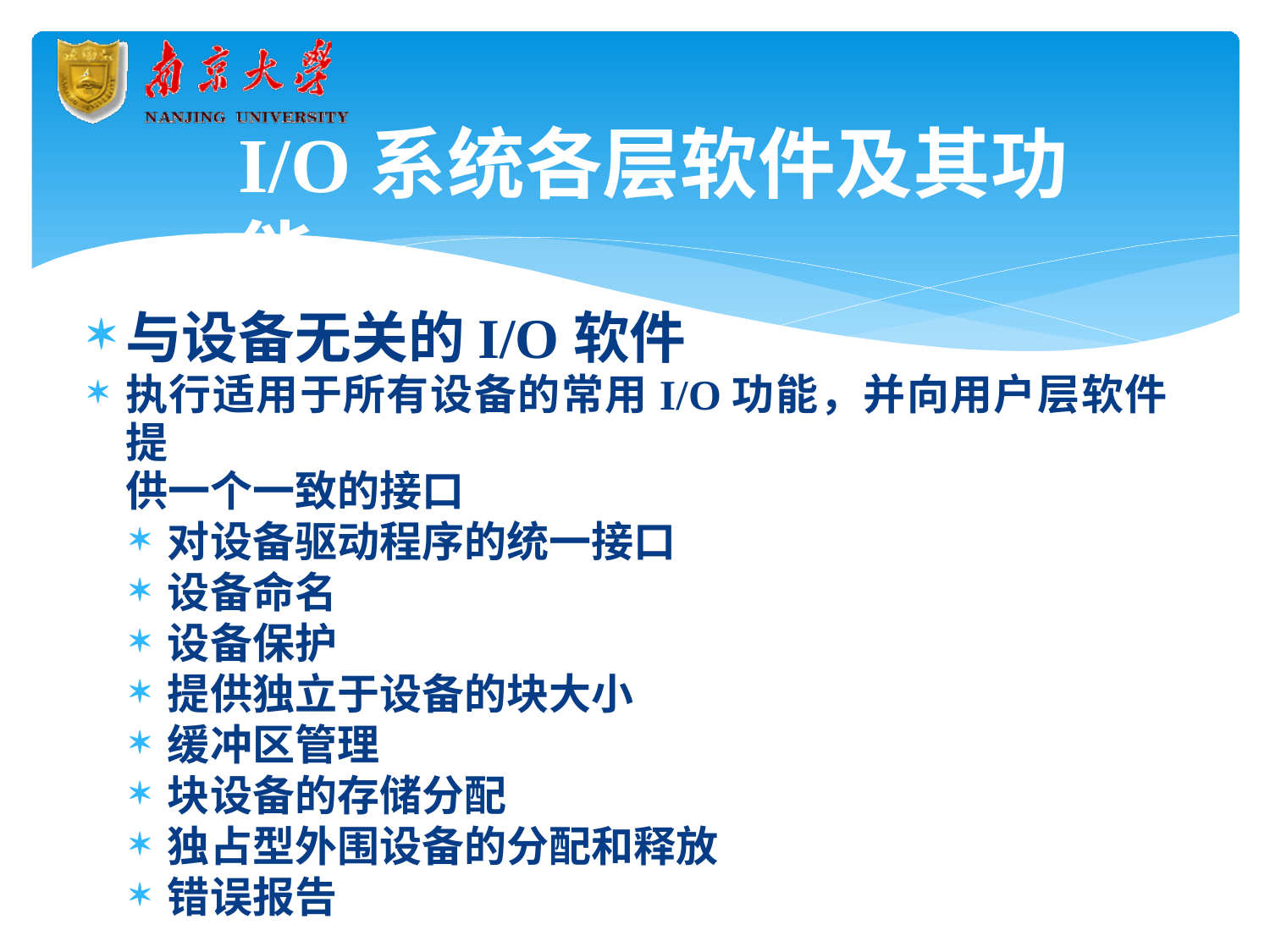

# I/O系统各层软件及其功能
与设备无关的I/O软件
执行适用于所有设备的常用I/O功能，并向用户层软件提
供一个一致的接口
对设备驱动程序的统一接口
设备命名
设备保护
提供独立于设备的块大小
缓冲区管理
块设备的存储分配
独占型外围设备的分配和释放
错误报告